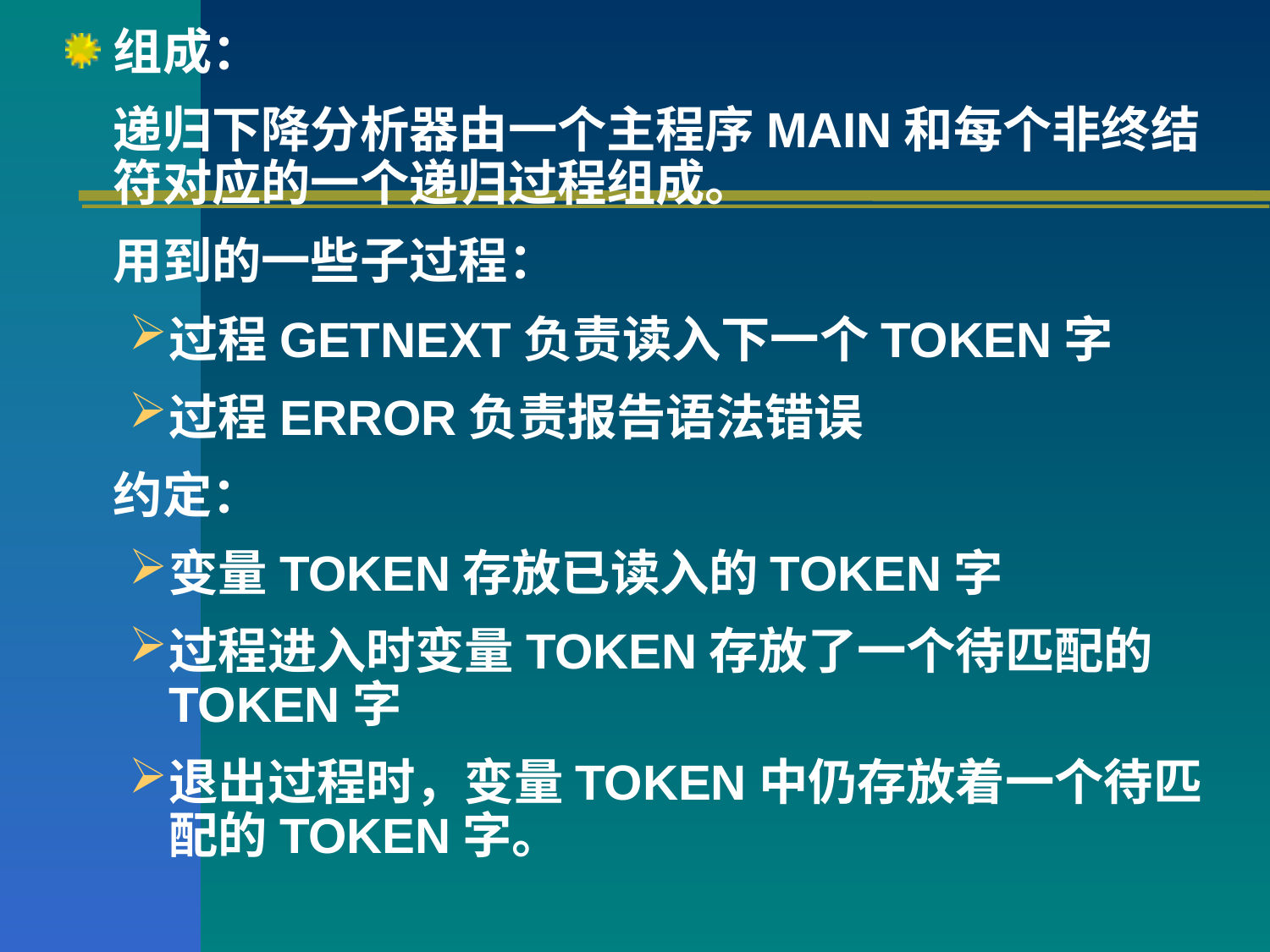

组成：
	递归下降分析器由一个主程序MAIN和每个非终结符对应的一个递归过程组成。
	用到的一些子过程：
过程GETNEXT负责读入下一个TOKEN字
过程ERROR负责报告语法错误
	约定：
变量TOKEN存放已读入的TOKEN字
过程进入时变量TOKEN存放了一个待匹配的TOKEN字
退出过程时，变量TOKEN中仍存放着一个待匹配的TOKEN字。